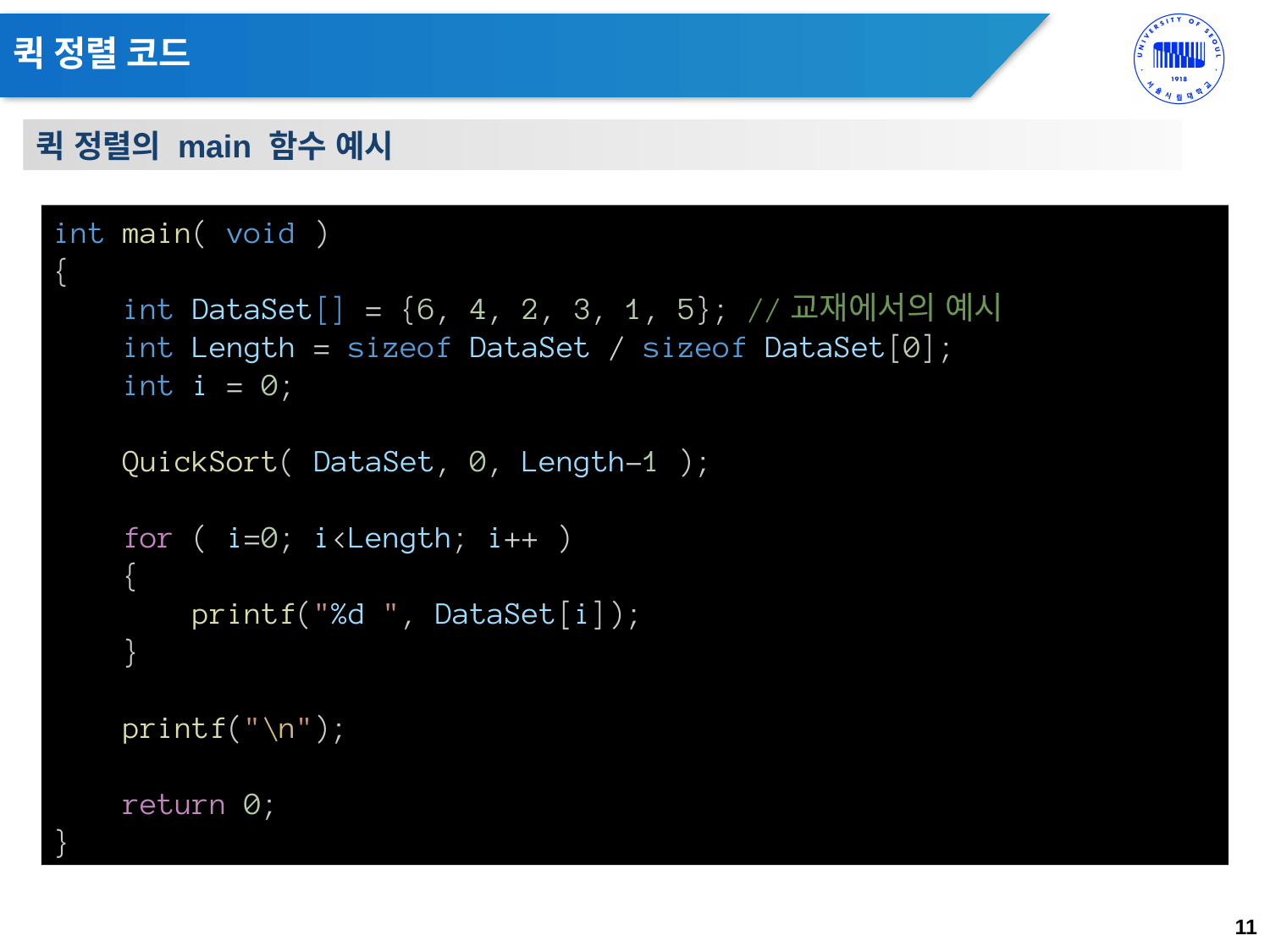

# 퀵 정렬 코드
퀵 정렬의 main 함수 예시
int main( void )
{
    int DataSet[] = {6, 4, 2, 3, 1, 5}; //교재에서의 예시
    int Length = sizeof DataSet / sizeof DataSet[0];
    int i = 0;
    QuickSort( DataSet, 0, Length-1 );
    for ( i=0; i<Length; i++ )
    {
        printf("%d ", DataSet[i]);
    }
    printf("\n");
    return 0;
}
11